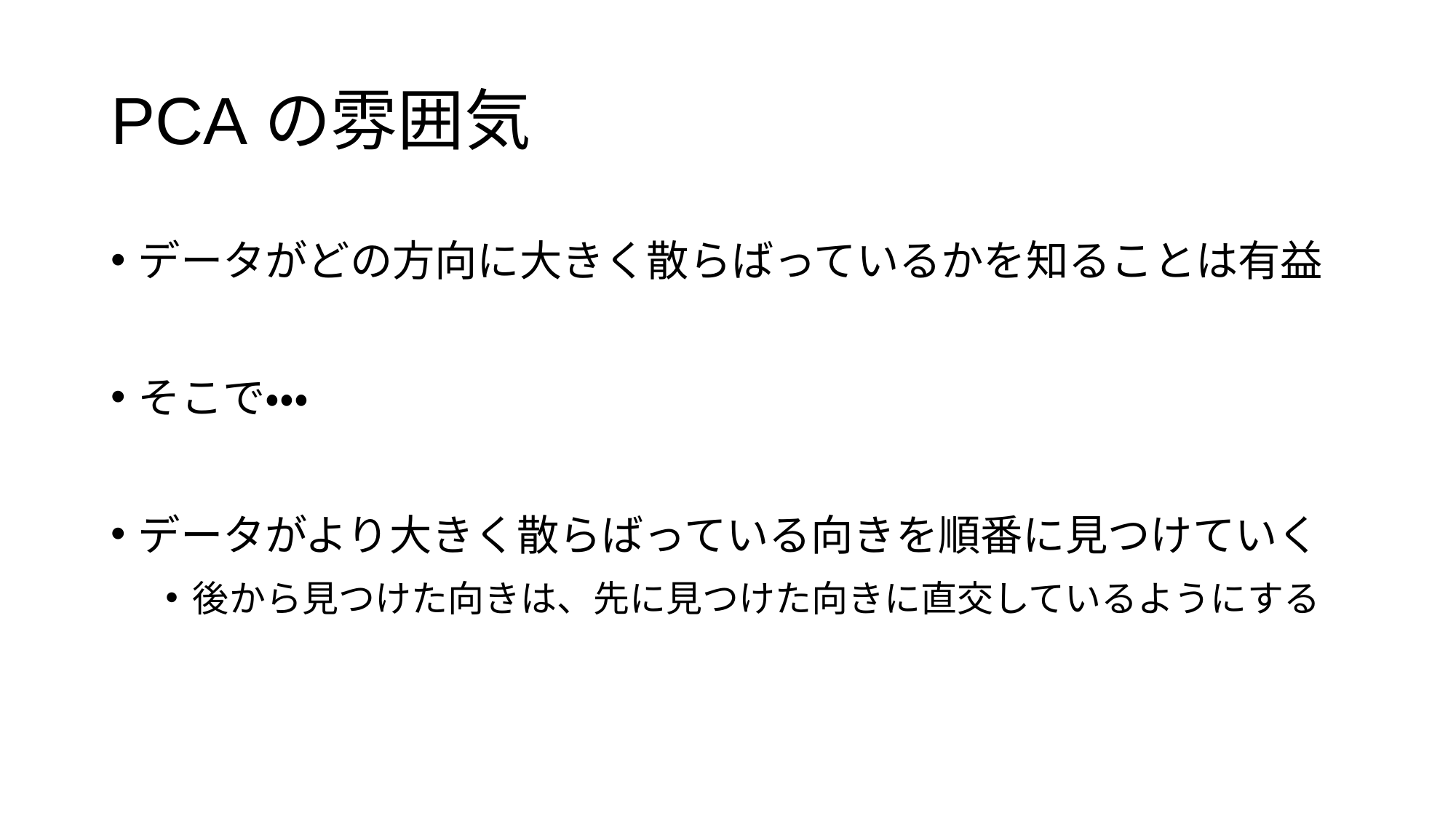

# PCAの雰囲気
データがどの方向に大きく散らばっているかを知ることは有益

そこで・・・

データがより大きく散らばっている向きを順番に見つけていく
後から見つけた向きは、先に見つけた向きに直交しているようにする